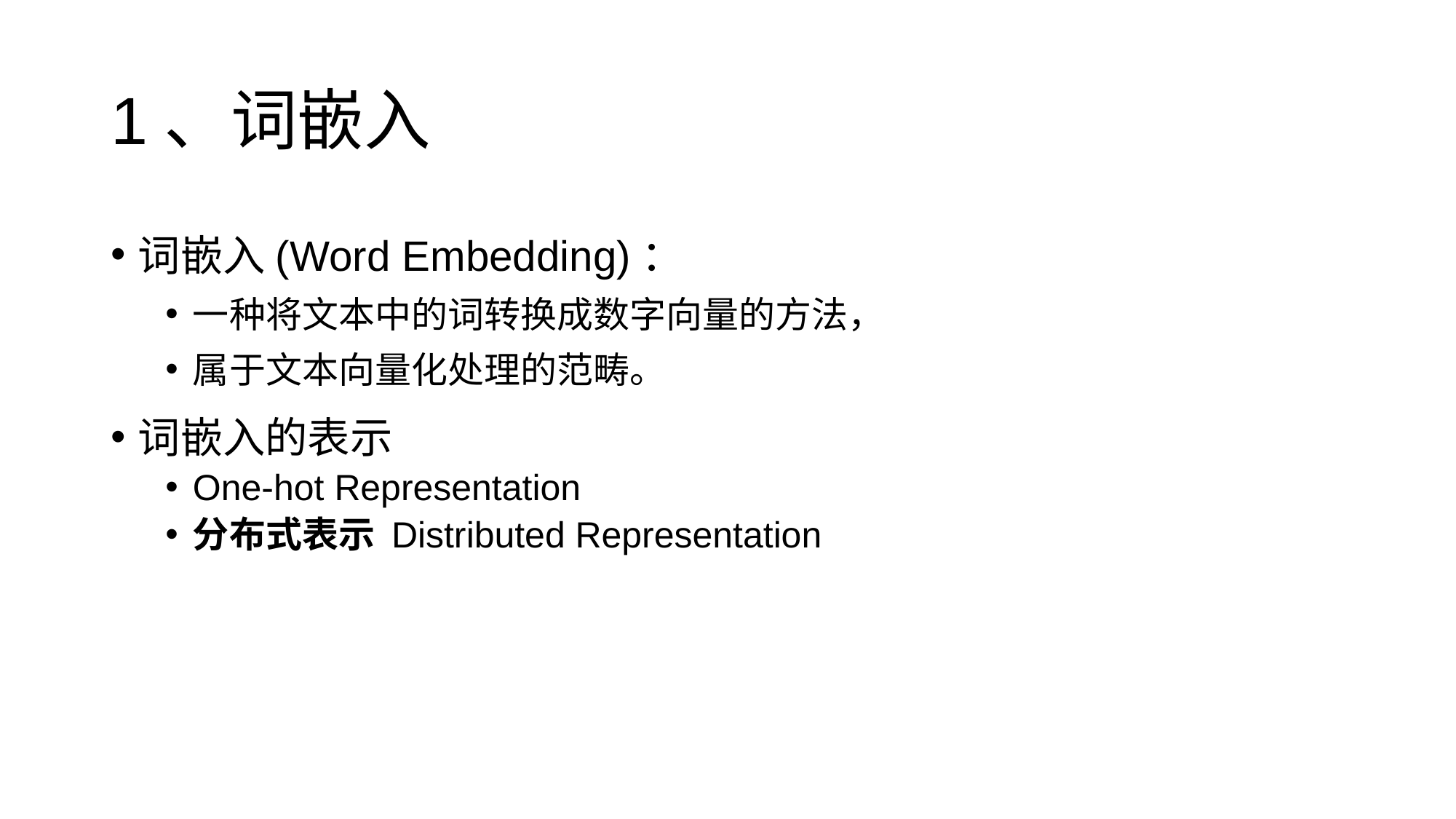

# 1、词嵌入
词嵌入(Word Embedding)：
一种将文本中的词转换成数字向量的方法，
属于文本向量化处理的范畴。
词嵌入的表示
One-hot Representation
分布式表示 Distributed Representation